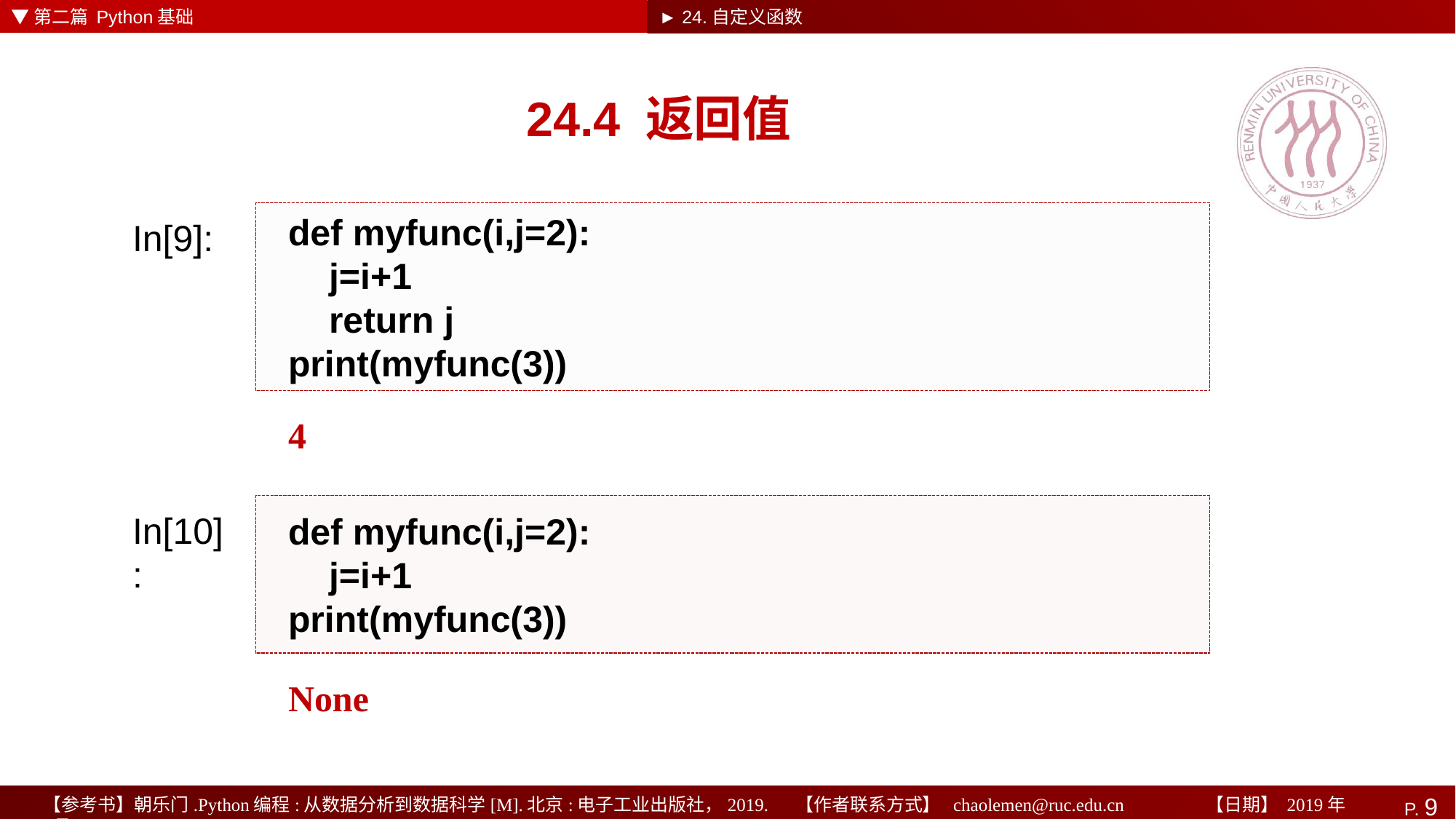

▼第二篇 Python基础
► 24.自定义函数
# 24.4 返回值
def myfunc(i,j=2):
    j=i+1
    return j
print(myfunc(3))
In[9]:
4
def myfunc(i,j=2):
    j=i+1
print(myfunc(3))
In[10]:
None